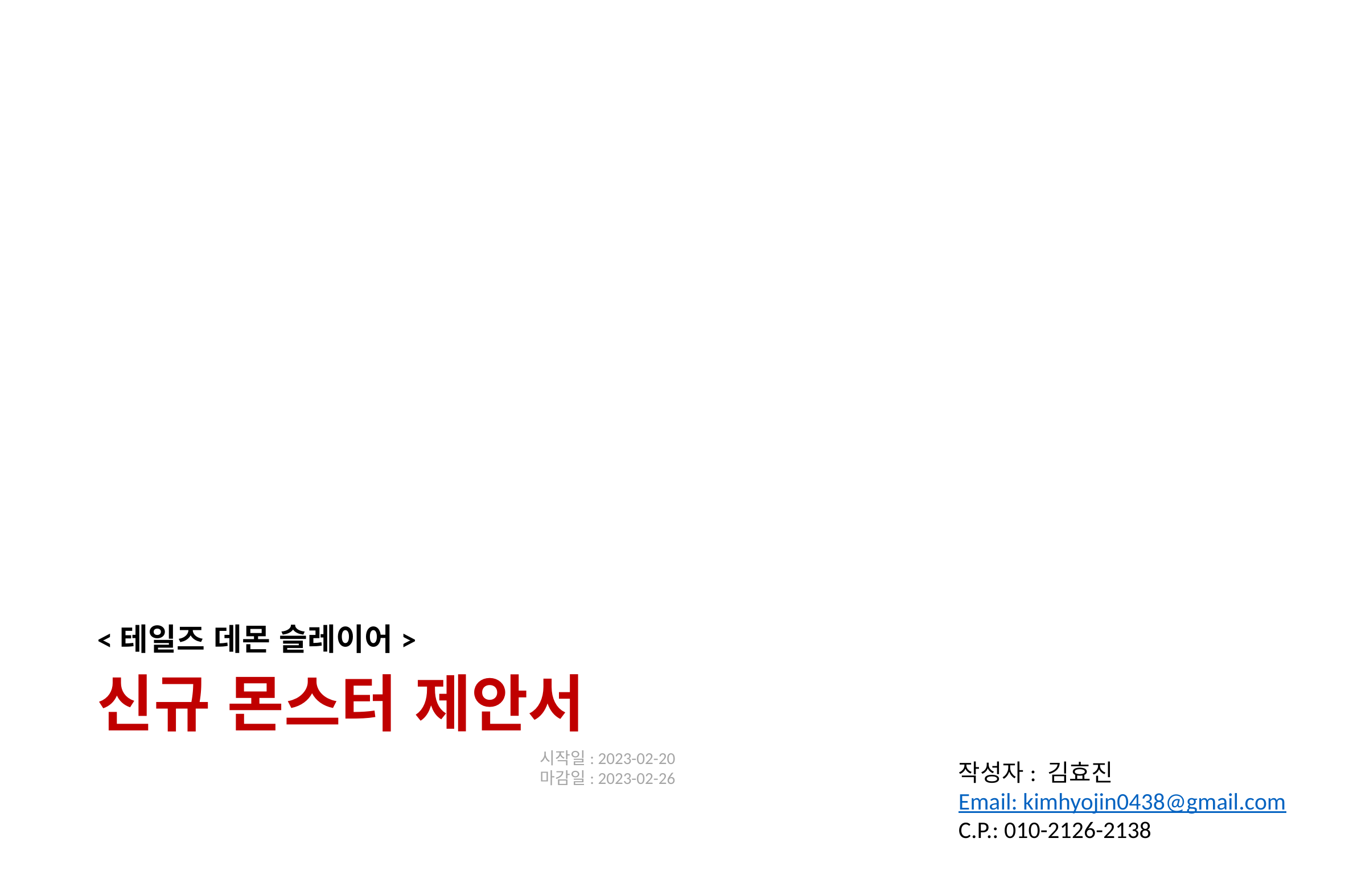

<테일즈 데몬 슬레이어>
# 신규 몬스터 제안서
시작일: 2023-02-20
마감일: 2023-02-26
작성자: 김효진
Email: kimhyojin0438@gmail.com
C.P.: 010-2126-2138